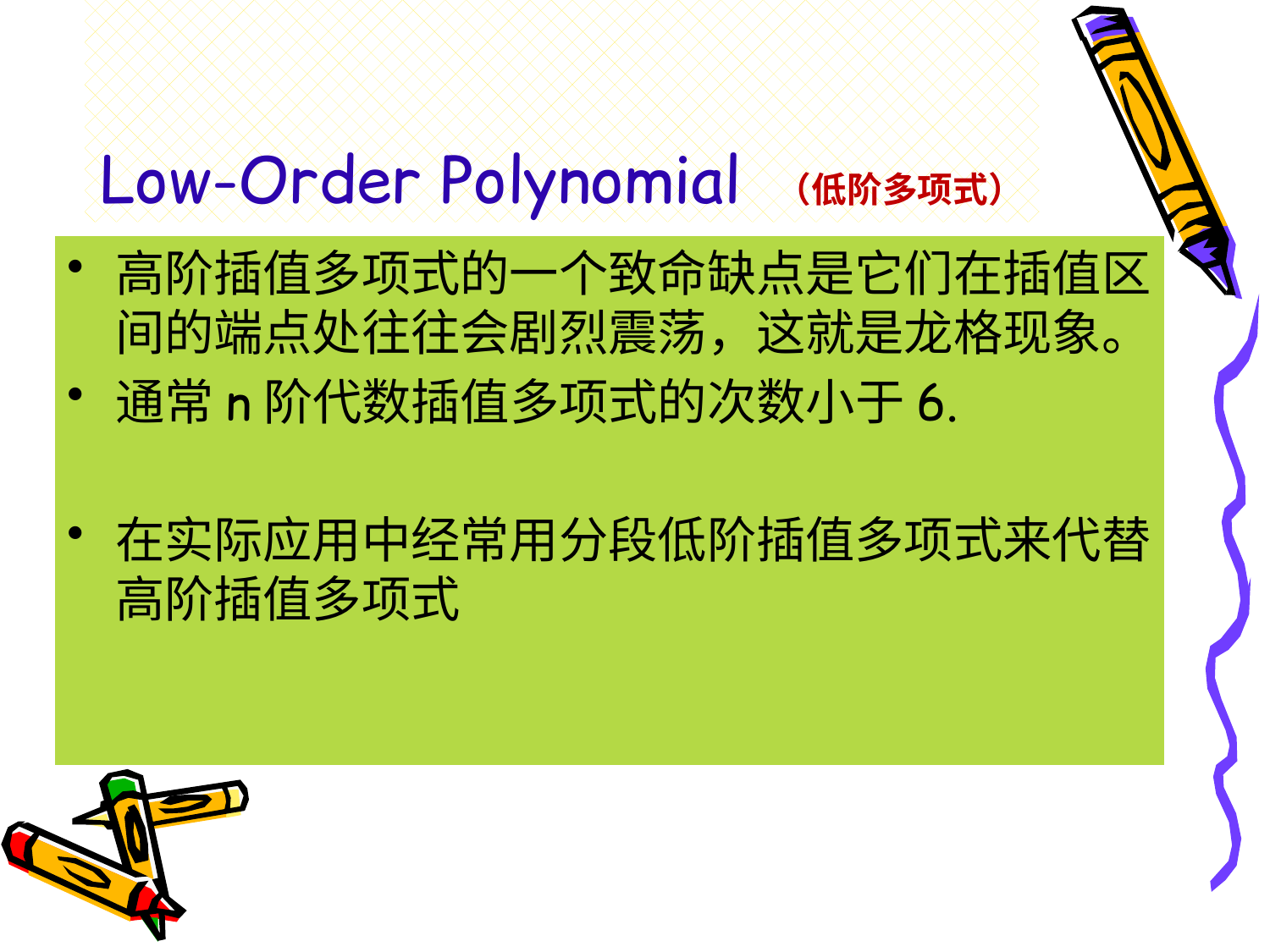

# Low-Order Polynomial （低阶多项式）
高阶插值多项式的一个致命缺点是它们在插值区间的端点处往往会剧烈震荡，这就是龙格现象。
通常n阶代数插值多项式的次数小于6.

在实际应用中经常用分段低阶插值多项式来代替高阶插值多项式